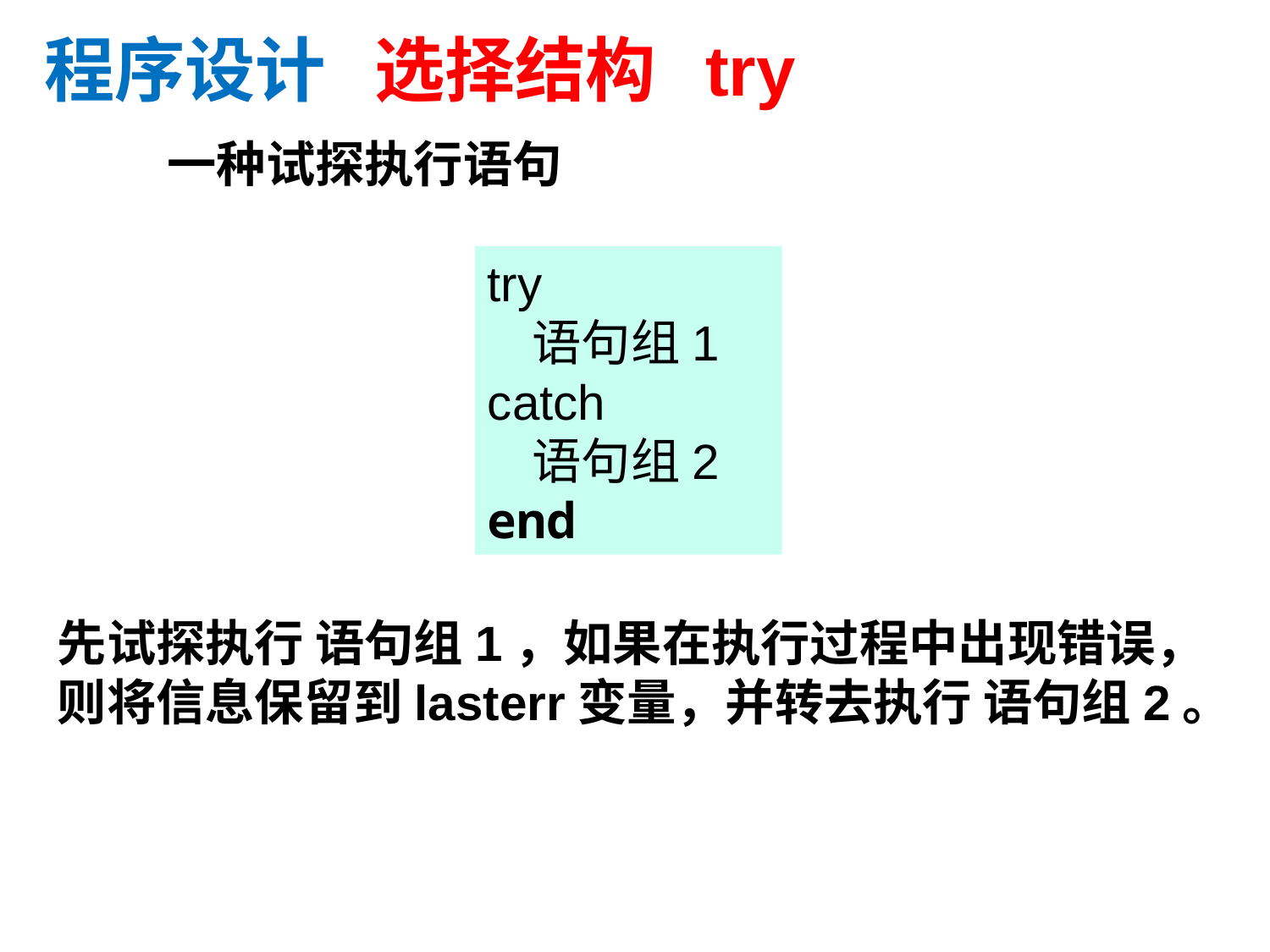

程序设计   选择结构  try

一种试探执行语句

try
   语句组1
catch
   语句组2
end

先试探执行 语句组1，如果在执行过程中出现错误，则将信息保留到lasterr变量，并转去执行 语句组2。